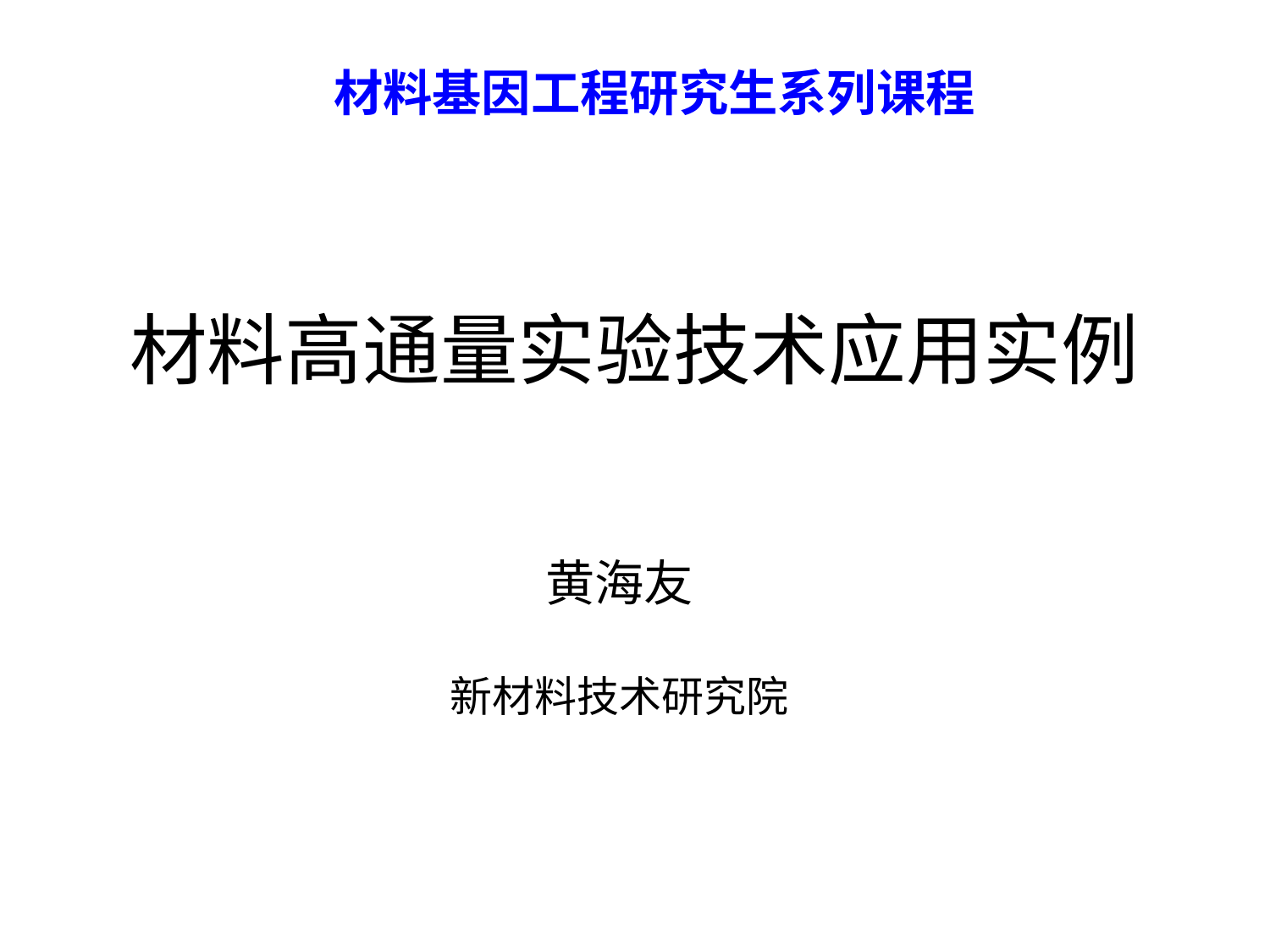

材料基因工程研究生系列课程
# 材料高通量实验技术应用实例
黄海友
新材料技术研究院